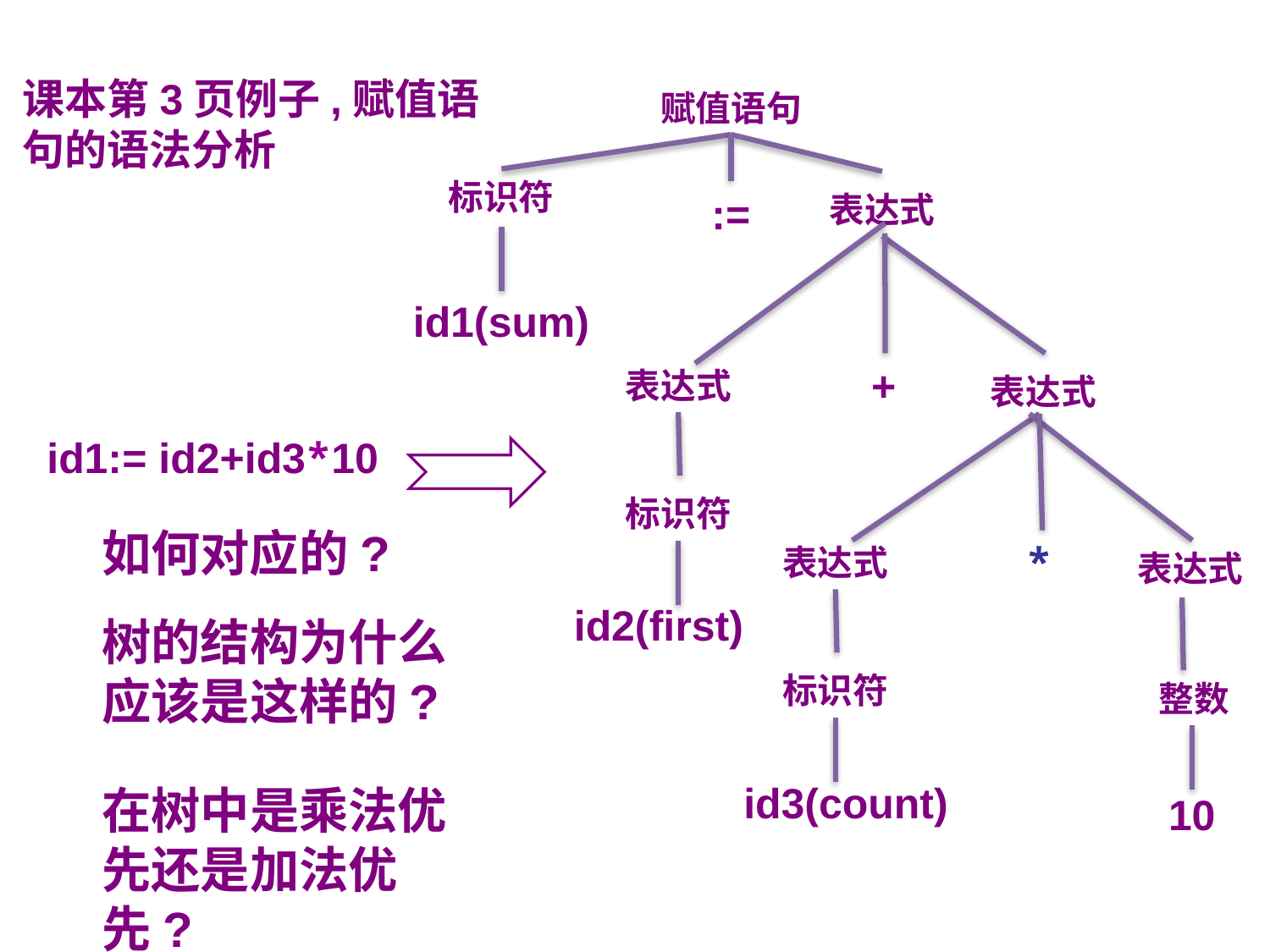

课本第3页例子,赋值语句的语法分析
赋值语句
标识符
:=
表达式
id1(sum)
+
表达式
表达式

id1:= id2+id3*10

标识符
如何对应的?
*
表达式
表达式
id2(first)
树的结构为什么
应该是这样的?
标识符
整数
id3(count)
在树中是乘法优先还是加法优先?
10